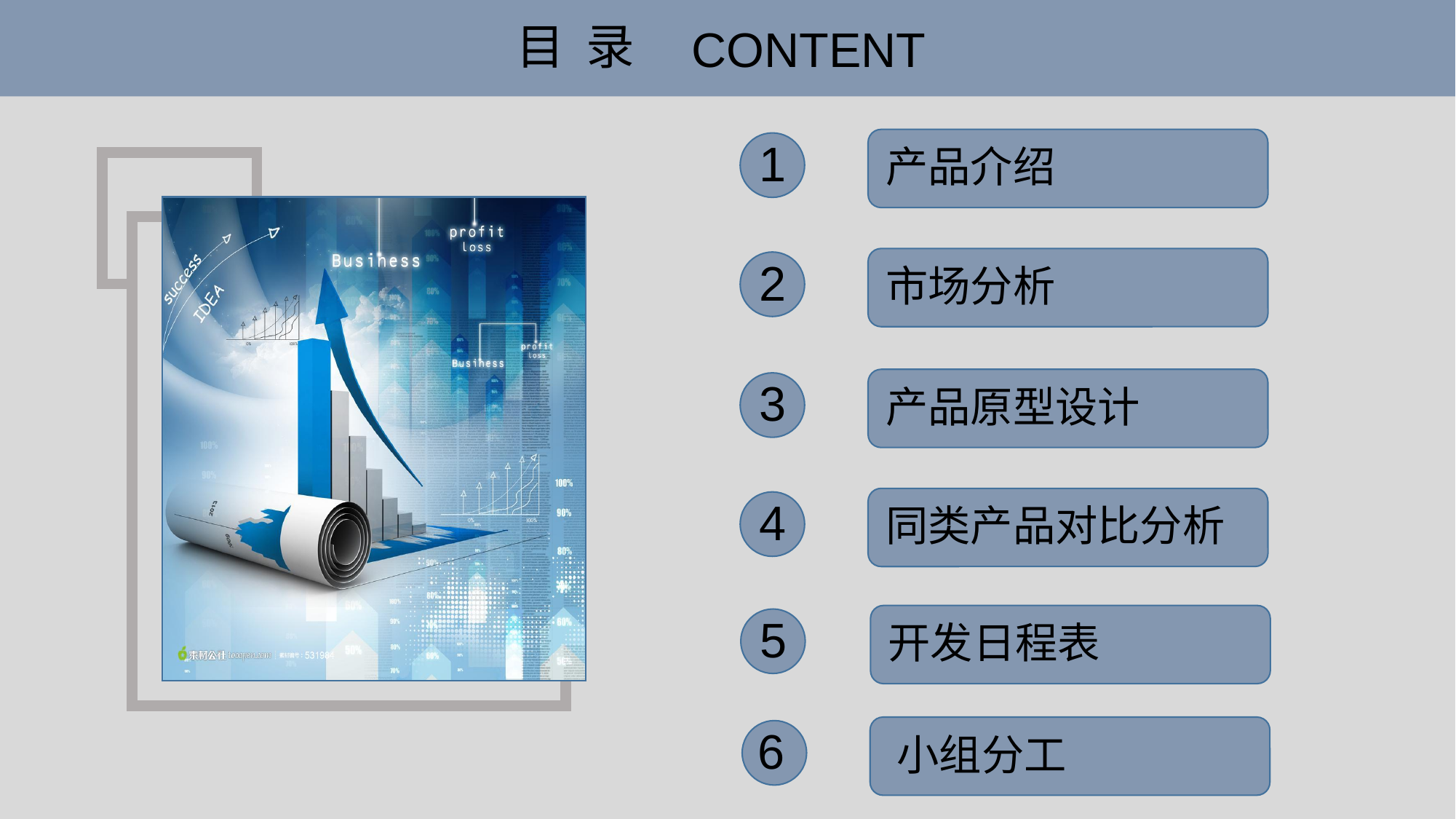

目  录
 CONTENT
1

产品介绍

2

市场分析
3

产品原型设计
4

同类产品对比分析
5

开发日程表
6

小组分工